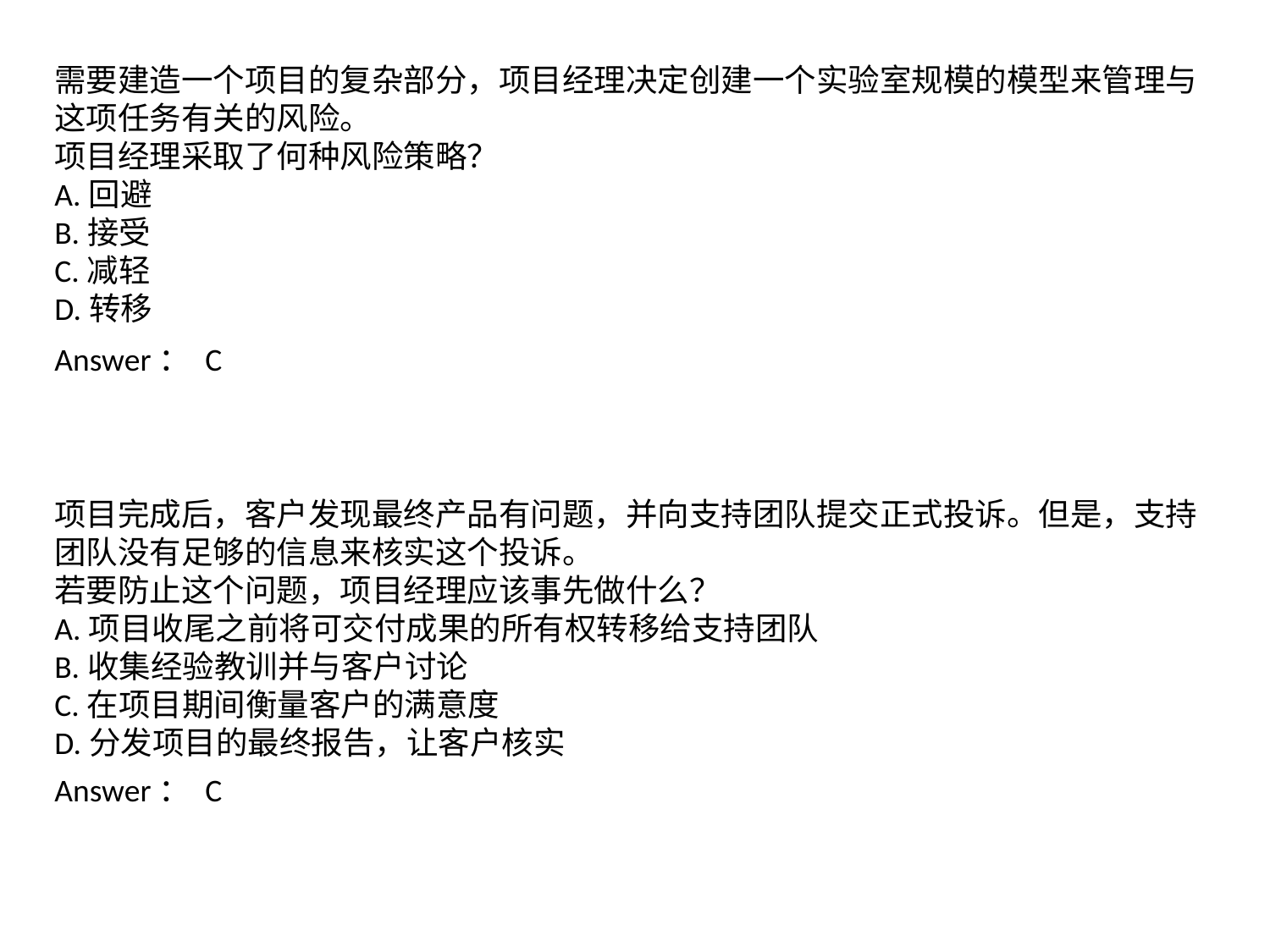

需要建造一个项目的复杂部分，项目经理决定创建一个实验室规模的模型来管理与这项任务有关的风险。
项目经理采取了何种风险策略？
A.回避
B.接受
C.减轻
D.转移
Answer： C
项目完成后，客户发现最终产品有问题，并向支持团队提交正式投诉。但是，支持团队没有足够的信息来核实这个投诉。
若要防止这个问题，项目经理应该事先做什么？
A.项目收尾之前将可交付成果的所有权转移给支持团队
B.收集经验教训并与客户讨论
C.在项目期间衡量客户的满意度
D.分发项目的最终报告，让客户核实
Answer： C